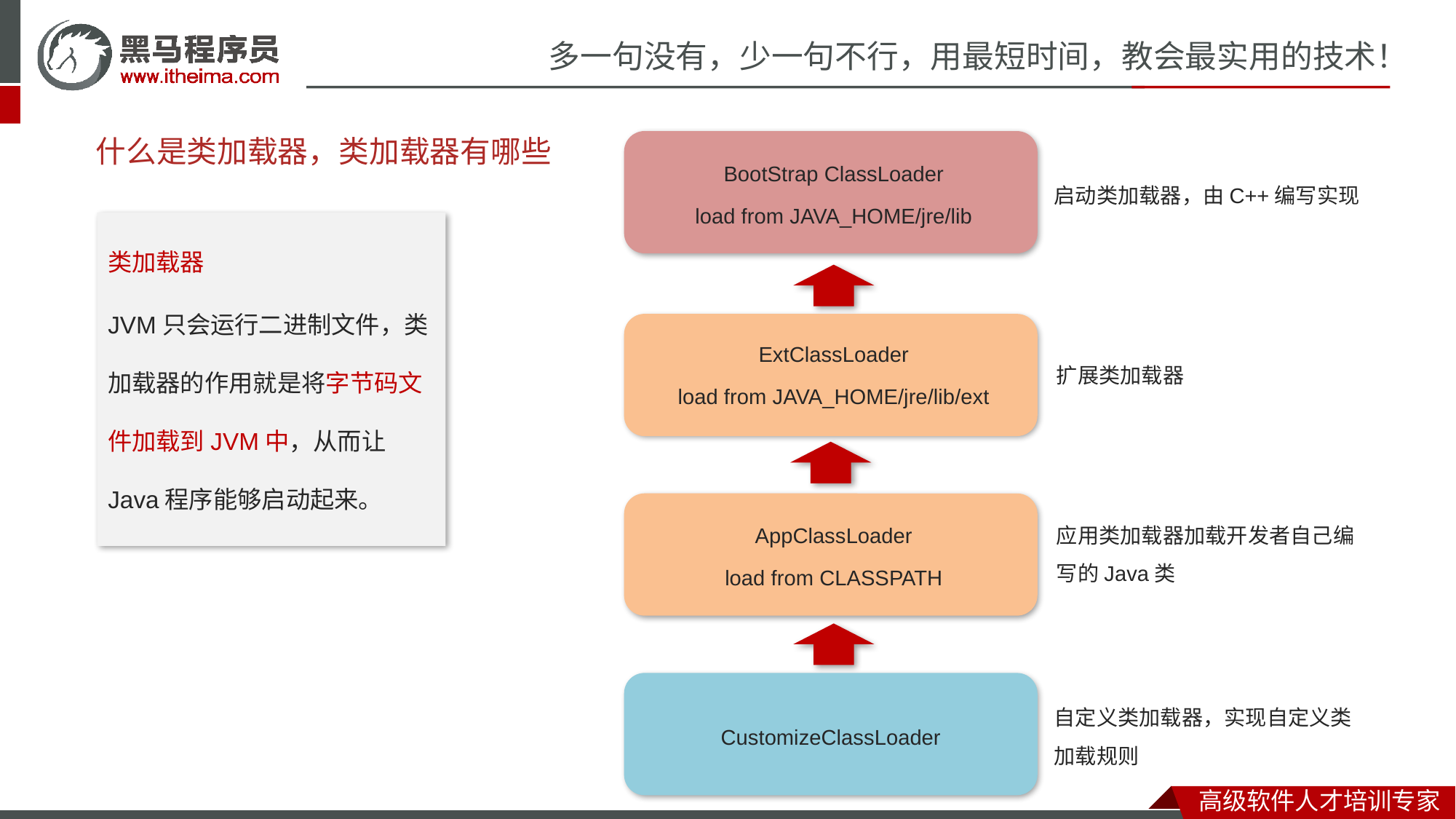

# 什么是类加载器，类加载器有哪些

BootStrap ClassLoader
load from JAVA_HOME/jre/lib

启动类加载器，由C++编写实现
类加载器
JVM只会运行二进制文件，类加载器的作用就是将字节码文件加载到JVM中，从而让Java程序能够启动起来。

ExtClassLoader
load from JAVA_HOME/jre/lib/ext

扩展类加载器

AppClassLoader
load from CLASSPATH

应用类加载器加载开发者自己编写的Java类

CustomizeClassLoader

自定义类加载器，实现自定义类加载规则